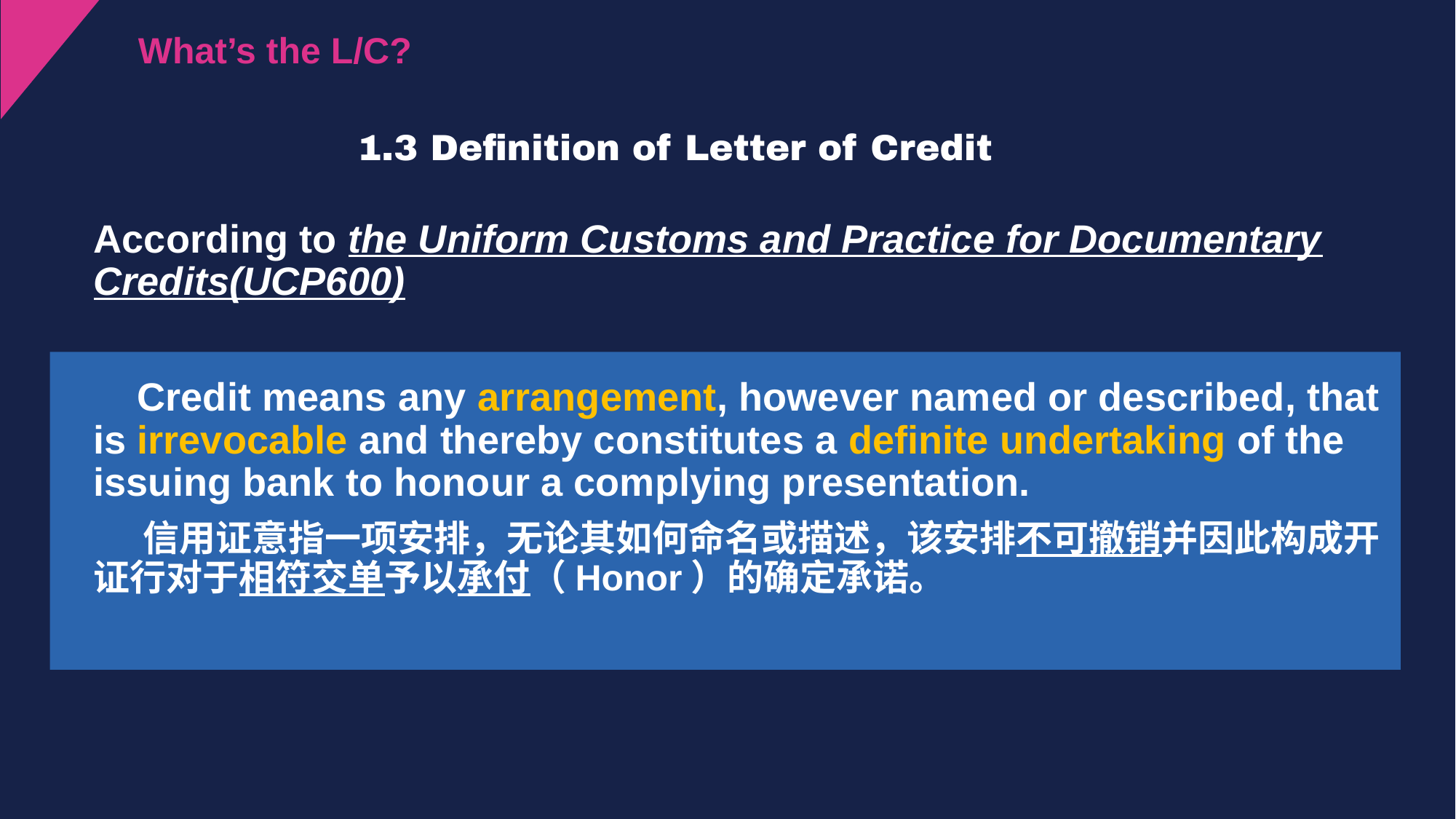

What’s the L/C?
1.3 Definition of Letter of Credit

According to the Uniform Customs and Practice for Documentary Credits(UCP600)

    Credit means any arrangement, however named or described, that is irrevocable and thereby constitutes a definite undertaking of the issuing bank to honour a complying presentation.
     信用证意指一项安排，无论其如何命名或描述，该安排不可撤销并因此构成开证行对于相符交单予以承付（Honor）的确定承诺。